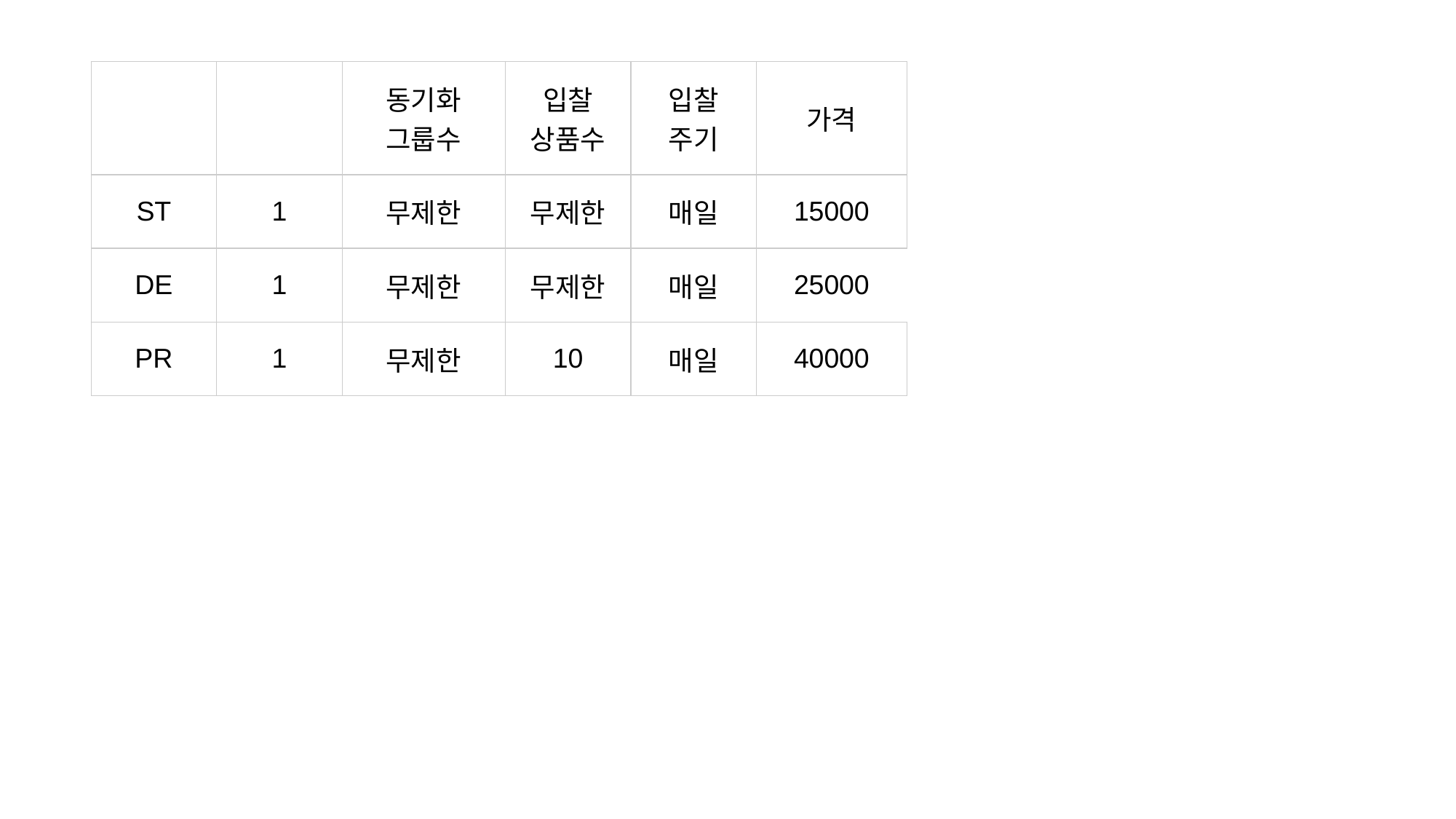

|  |  | 동기화 그룹수 | 입찰 상품수 | 입찰 주기 | 가격 |
| --- | --- | --- | --- | --- | --- |
| ST | 1 | 무제한 | 무제한 | 매일 | 15000 |
| DE | 1 | 무제한 | 무제한 | 매일 | 25000 |
| PR | 1 | 무제한 | 10 | 매일 | 40000 |